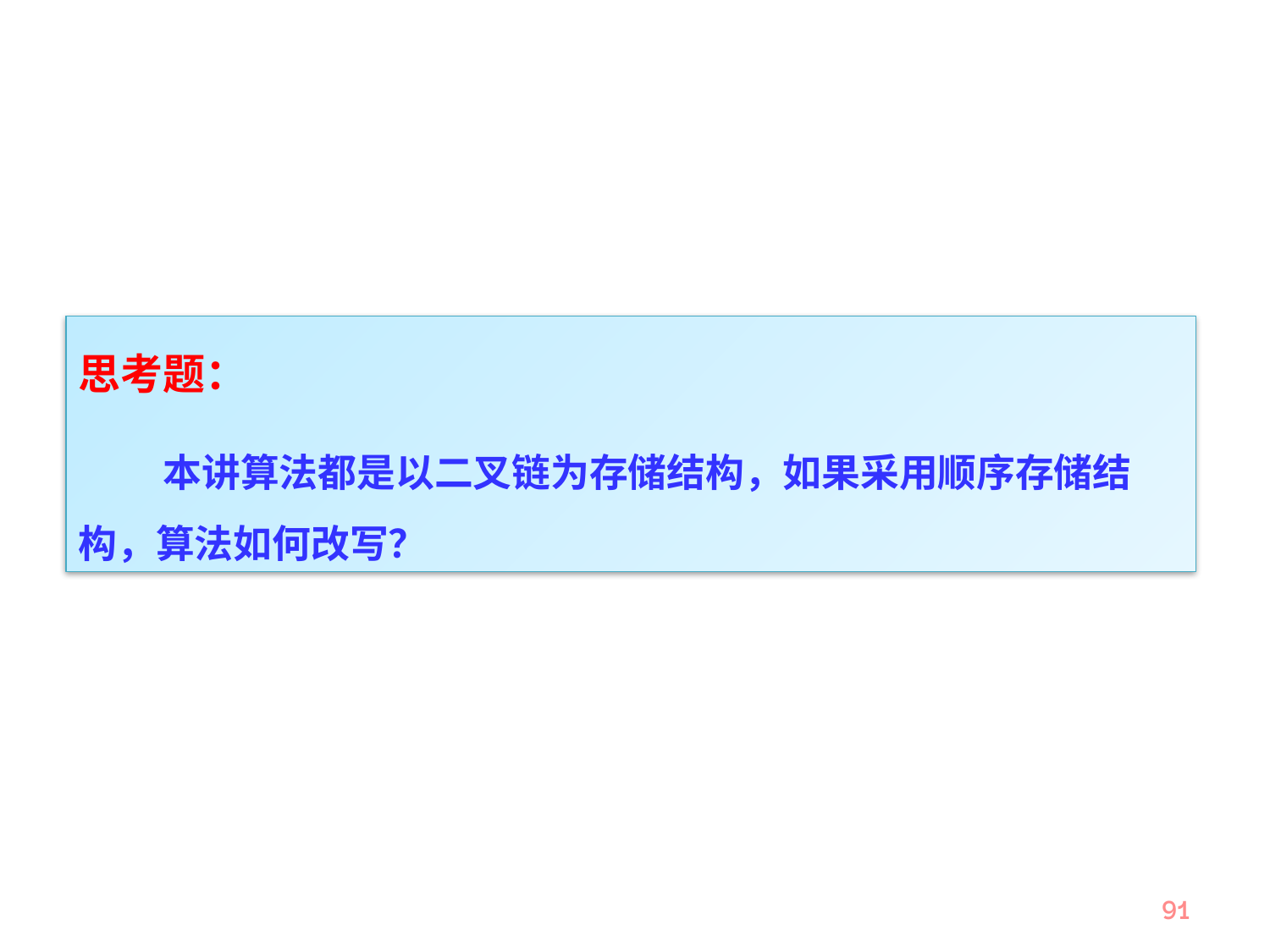

思考题：
　　本讲算法都是以二叉链为存储结构，如果采用顺序存储结构，算法如何改写？
91